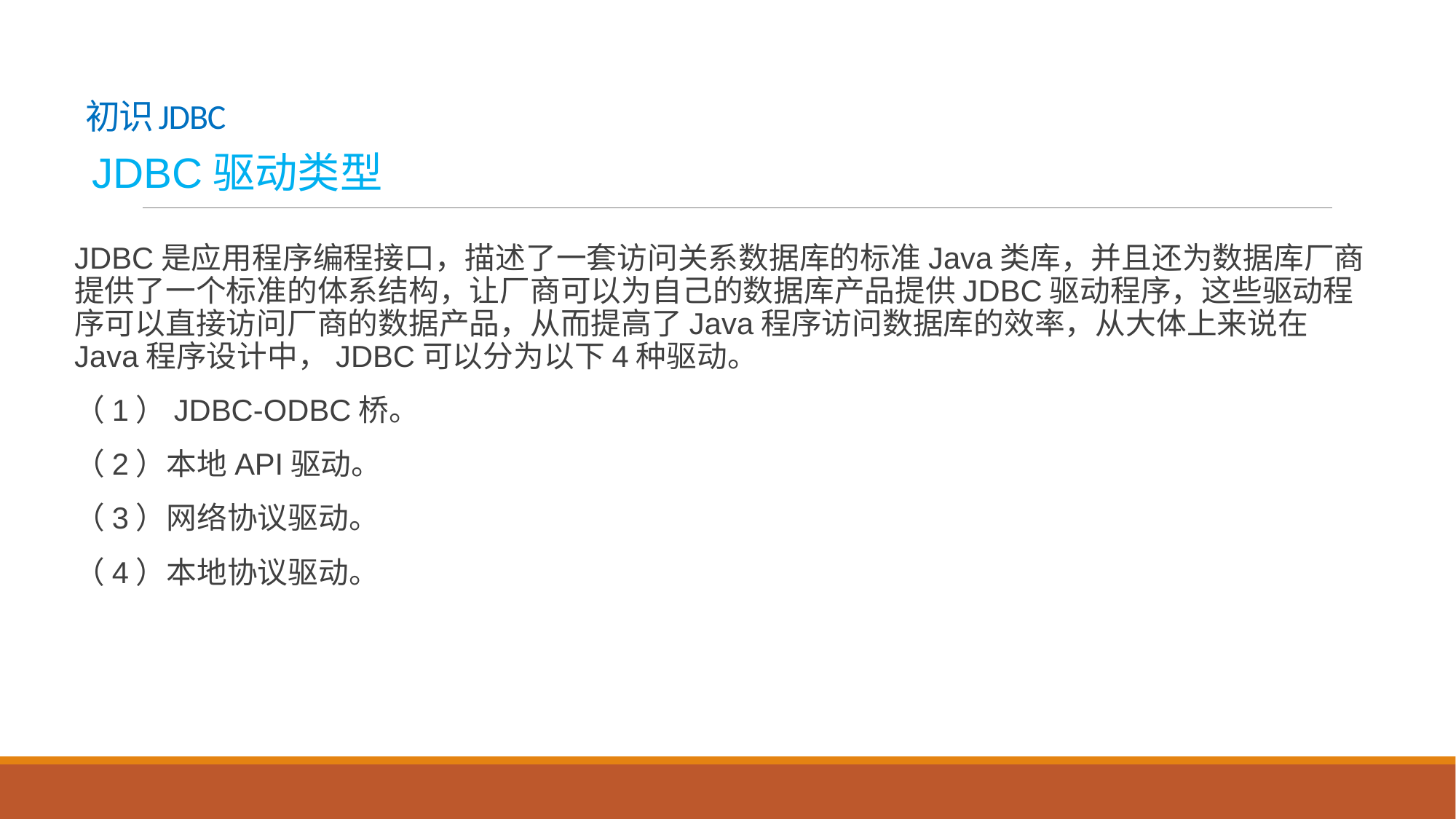

# 初识JDBC
JDBC驱动类型
JDBC是应用程序编程接口，描述了一套访问关系数据库的标准Java类库，并且还为数据库厂商提供了一个标准的体系结构，让厂商可以为自己的数据库产品提供JDBC驱动程序，这些驱动程序可以直接访问厂商的数据产品，从而提高了Java程序访问数据库的效率，从大体上来说在Java程序设计中，JDBC可以分为以下4种驱动。
（1）JDBC-ODBC桥。
（2）本地API驱动。
（3）网络协议驱动。
（4）本地协议驱动。